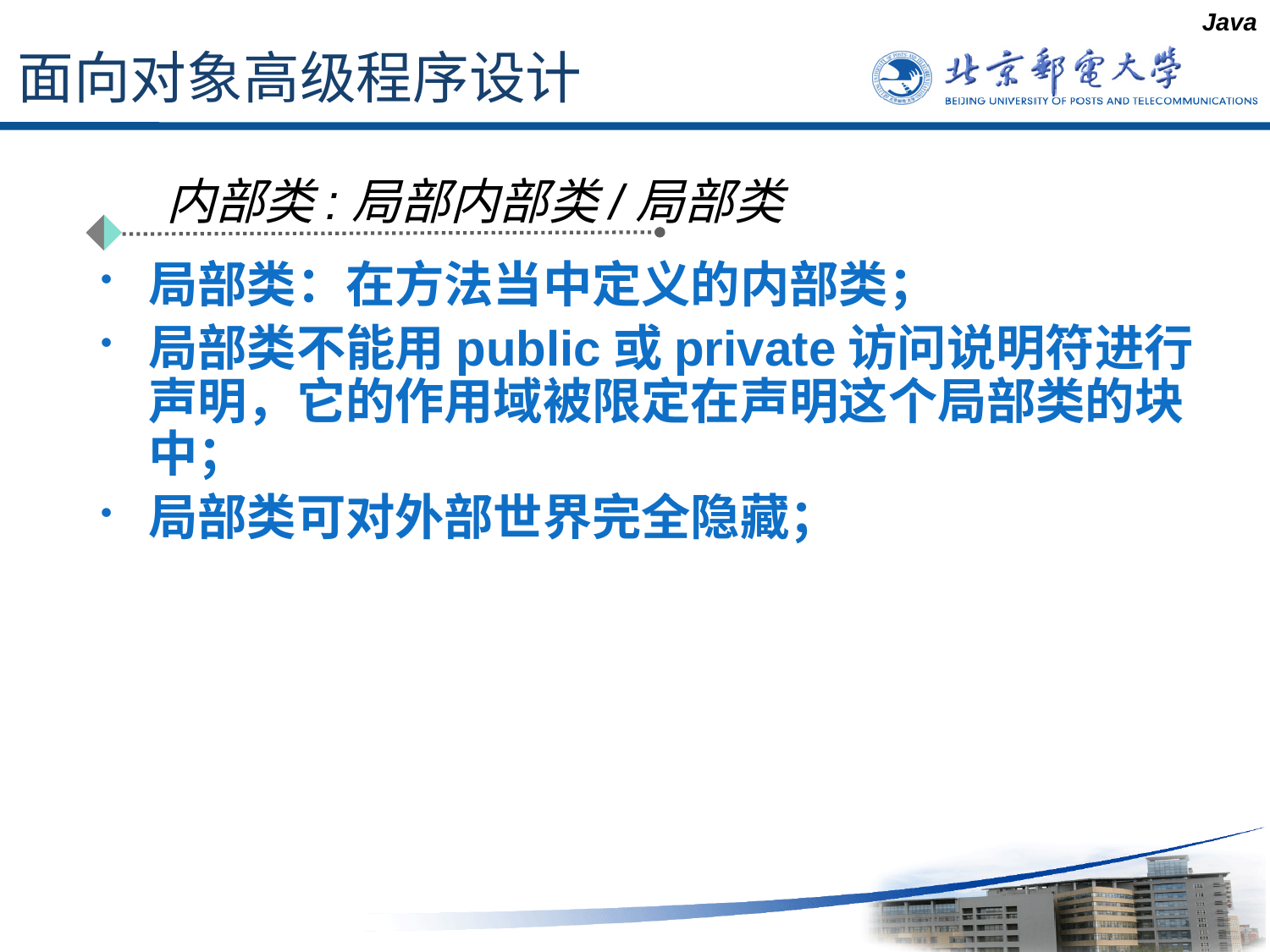

Java
# 面向对象高级程序设计

内部类:局部内部类/局部类

局部类：在方法当中定义的内部类；
局部类不能用public或private访问说明符进行声明，它的作用域被限定在声明这个局部类的块中；
局部类可对外部世界完全隐藏；